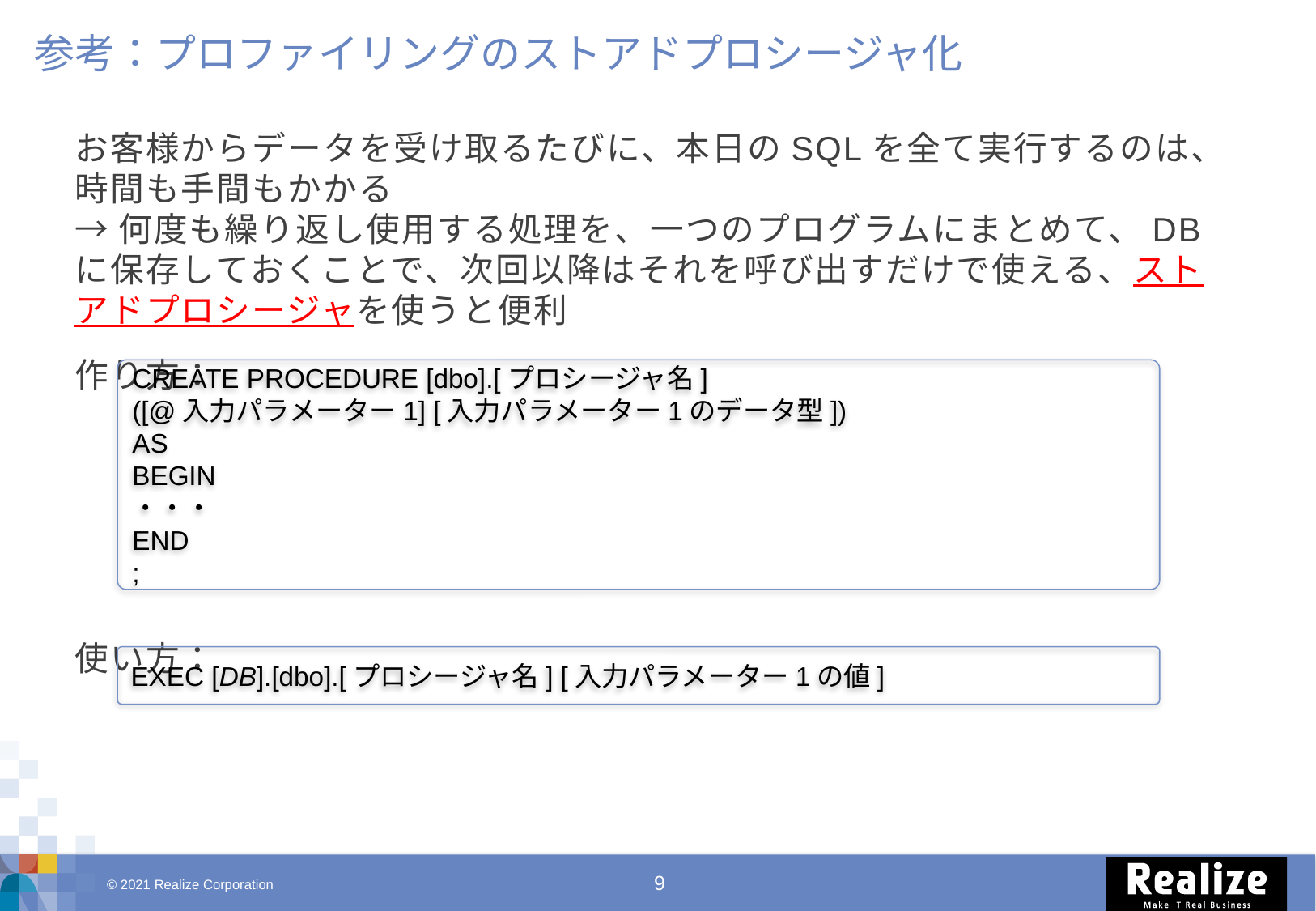

参考：プロファイリングのストアドプロシージャ化
お客様からデータを受け取るたびに、本日のSQLを全て実行するのは、時間も手間もかかる
→何度も繰り返し使用する処理を、一つのプログラムにまとめて、DBに保存しておくことで、次回以降はそれを呼び出すだけで使える、ストアドプロシージャを使うと便利

作り方：

使い方：
CREATE PROCEDURE [dbo].[プロシージャ名]
([@入力パラメーター1] [入力パラメーター1のデータ型])
AS
BEGIN
・・・
END
;
EXEC [DB].[dbo].[プロシージャ名] [入力パラメーター1の値]